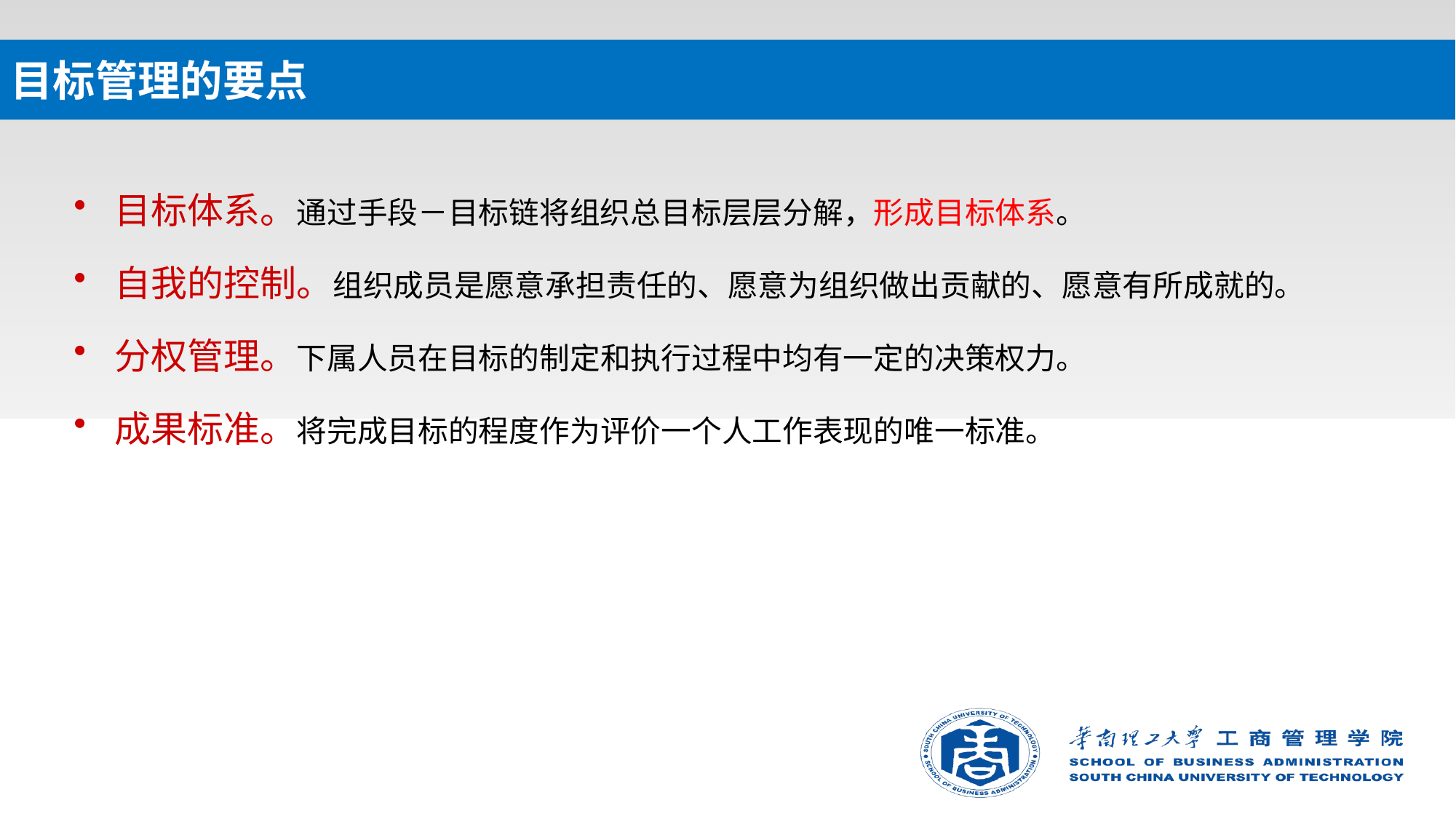

# 目标管理的要点
目标体系。通过手段－目标链将组织总目标层层分解，形成目标体系。
自我的控制。组织成员是愿意承担责任的、愿意为组织做出贡献的、愿意有所成就的。
分权管理。下属人员在目标的制定和执行过程中均有一定的决策权力。
成果标准。将完成目标的程度作为评价一个人工作表现的唯一标准。